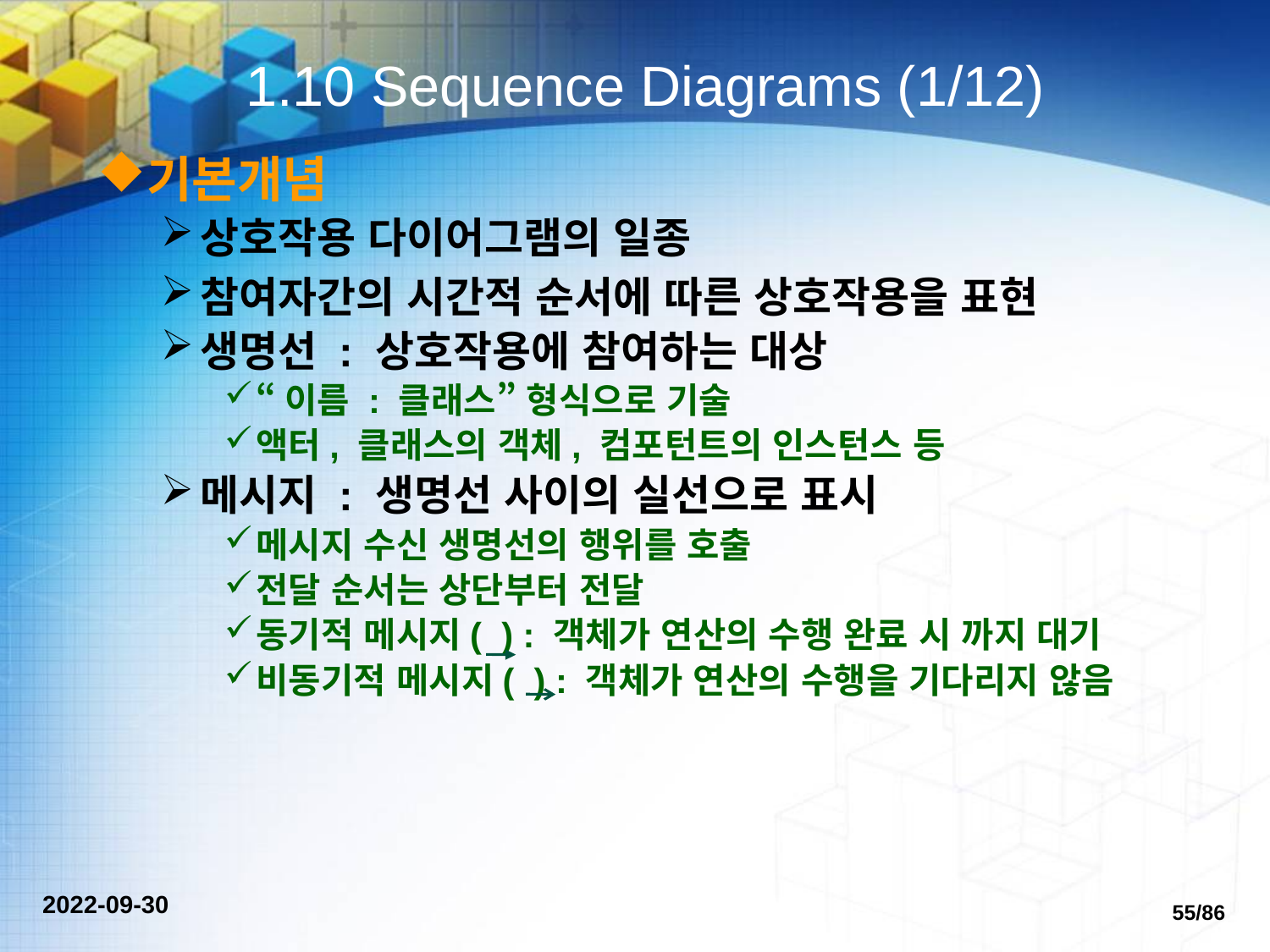

# 1.10 Sequence Diagrams (1/12)
기본개념
상호작용 다이어그램의 일종
참여자간의 시간적 순서에 따른 상호작용을 표현
생명선 : 상호작용에 참여하는 대상
“이름 : 클래스” 형식으로 기술
액터, 클래스의 객체, 컴포턴트의 인스턴스 등
메시지 : 생명선 사이의 실선으로 표시
메시지 수신 생명선의 행위를 호출
전달 순서는 상단부터 전달
동기적 메시지(  ) : 객체가 연산의 수행 완료 시 까지 대기
비동기적 메시지(  ) : 객체가 연산의 수행을 기다리지 않음
2022-09-30
55/86